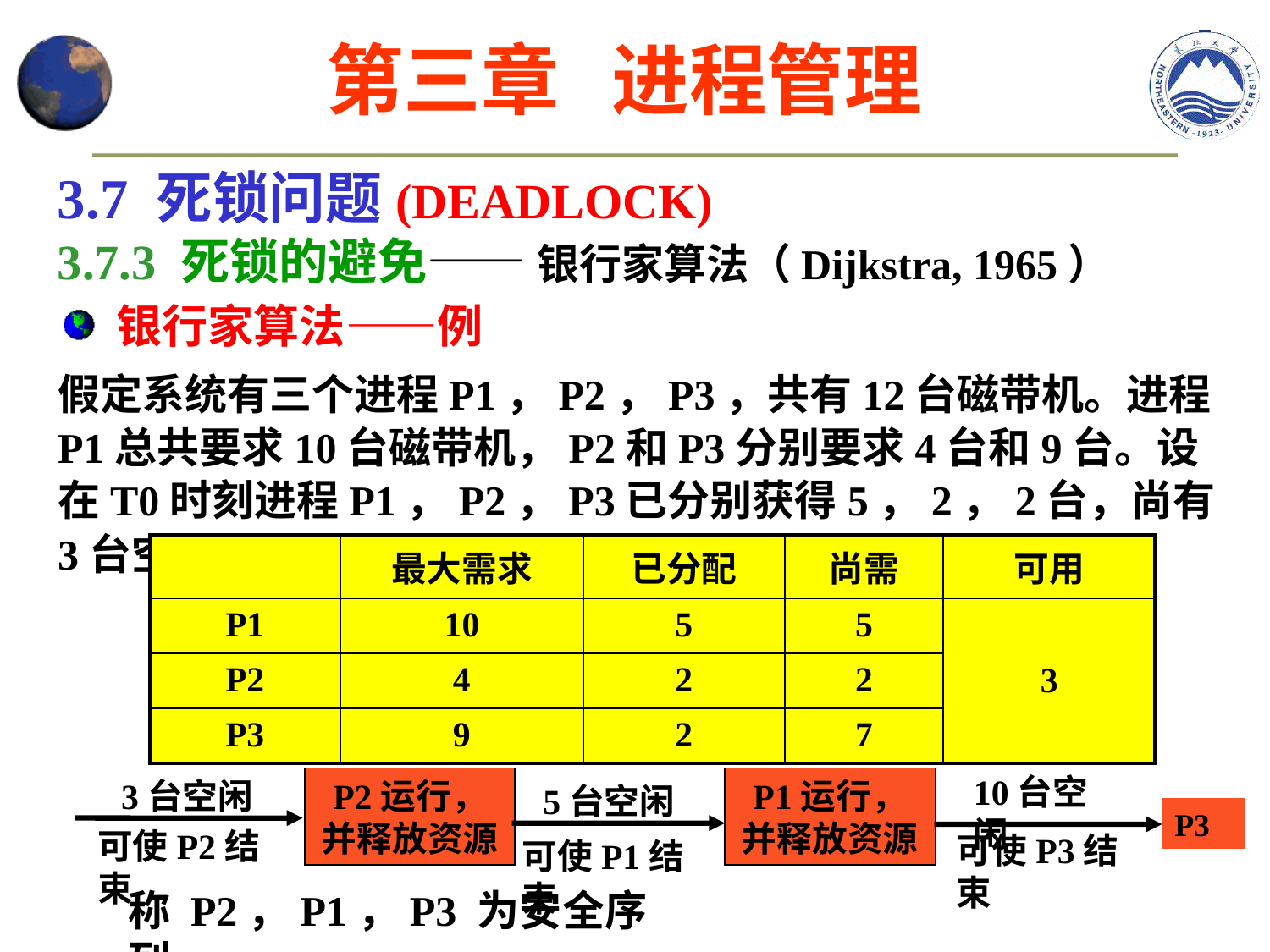

第三章   进程管理
3.7 死锁问题(DEADLOCK)
3.7.3 死锁的避免—— 银行家算法（Dijkstra, 1965）
# 银行家算法——例
假定系统有三个进程P1，P2，P3，共有12台磁带机。进程P1总共要求10台磁带机，P2和P3分别要求4台和9台。设在T0时刻进程P1，P2，P3已分别获得5，2，2台，尚有3台空余未分。
|  | 最大需求 | 已分配 | 尚需 | 可用 |
| --- | --- | --- | --- | --- |
| P1 | 10 | 5 | 5 | 3 |
| P2 | 4 | 2 | 2 |  |
| P3 | 9 | 2 | 7 |  |
10台空闲
可使P3结束

3台空闲

可使P2结束
P2运行，并释放资源
P1运行，并释放资源
5台空闲

可使P1结束

P3
称 P2，P1，P3 为安全序列